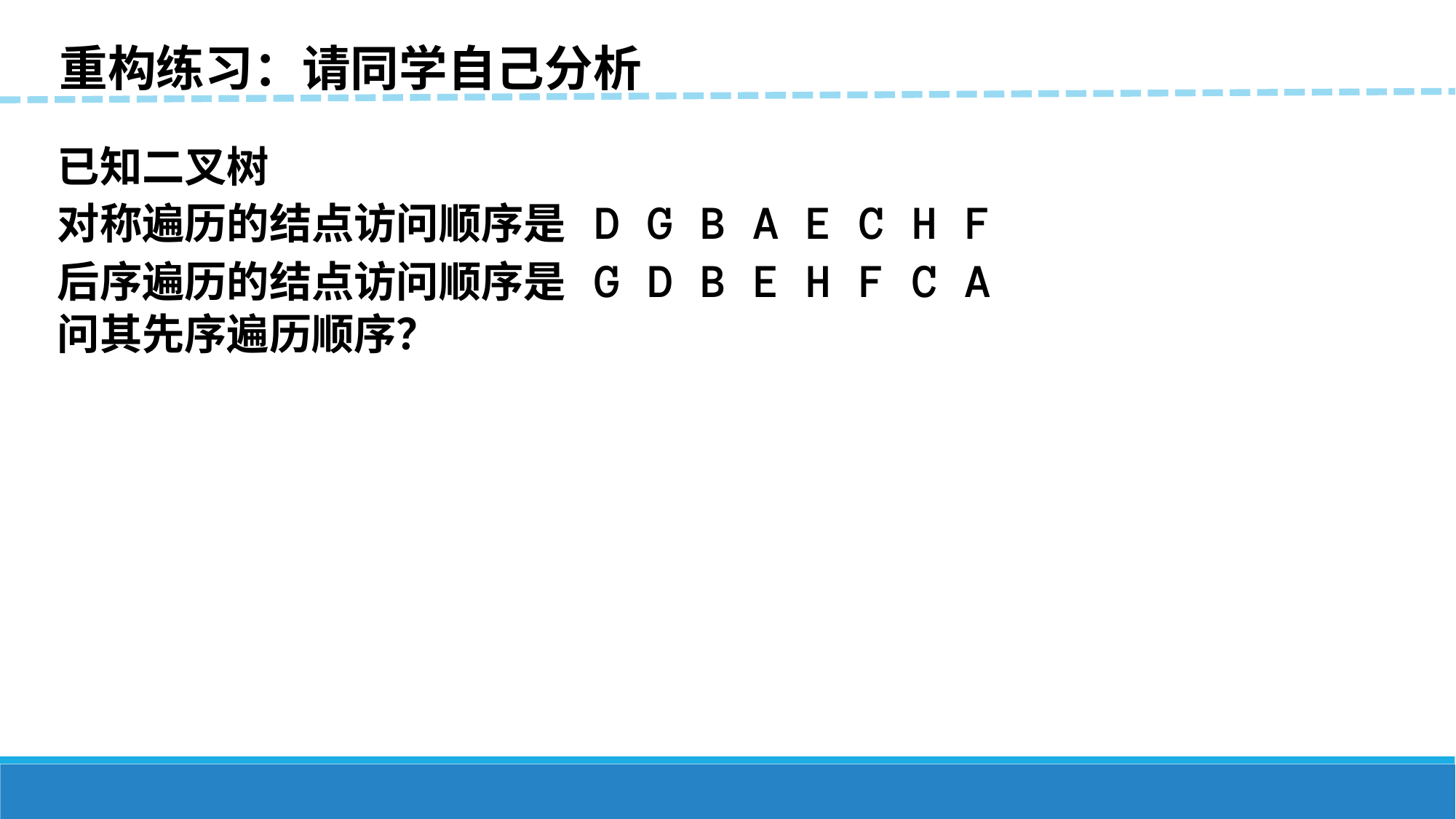

重构练习：请同学自己分析
已知二叉树
对称遍历的结点访问顺序是  D G B A E C H F
后序遍历的结点访问顺序是  G D B E H F C A
问其先序遍历顺序？